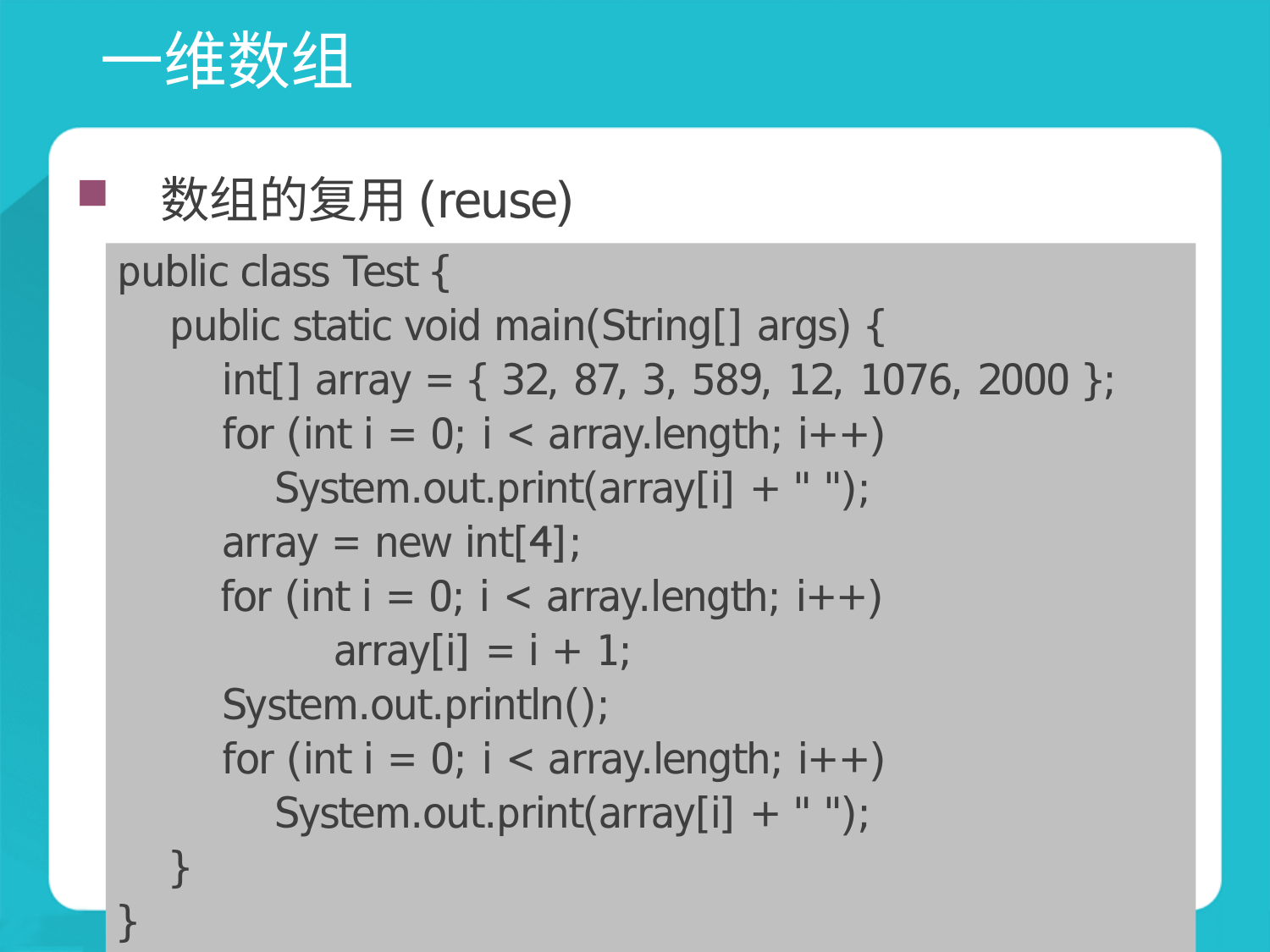

# 一维数组

数组的复用(reuse)
public class Test {
    public static void main(String[] args) {
        int[] array = { 32, 87, 3, 589, 12, 1076, 2000 };
        for (int i = 0; i < array.length; i++)
            System.out.print(array[i] + " ");
        array = new int[4];
	   for (int i = 0; i < array.length; i++)
		  array[i] = i + 1;
        System.out.println();
        for (int i = 0; i < array.length; i++)
            System.out.print(array[i] + " ");
    }
}